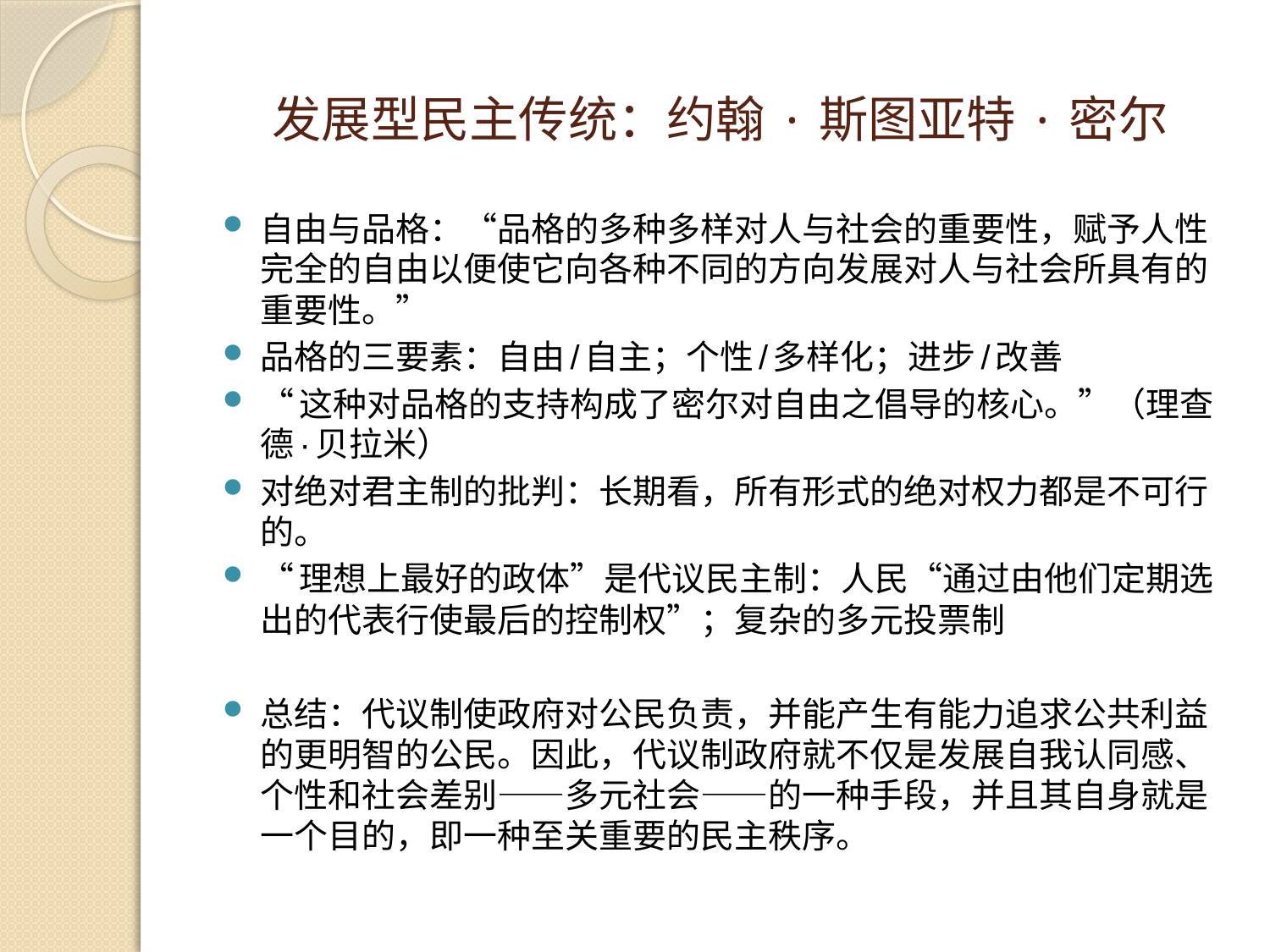

# 发展型民主传统：约翰·斯图亚特·密尔
自由与品格：“品格的多种多样对人与社会的重要性，赋予人性完全的自由以便使它向各种不同的方向发展对人与社会所具有的重要性。”
品格的三要素：自由/自主；个性/多样化；进步/改善
“这种对品格的支持构成了密尔对自由之倡导的核心。”（理查德·贝拉米）
对绝对君主制的批判：长期看，所有形式的绝对权力都是不可行的。
“理想上最好的政体”是代议民主制：人民“通过由他们定期选出的代表行使最后的控制权”；复杂的多元投票制

总结：代议制使政府对公民负责，并能产生有能力追求公共利益的更明智的公民。因此，代议制政府就不仅是发展自我认同感、个性和社会差别——多元社会——的一种手段，并且其自身就是一个目的，即一种至关重要的民主秩序。